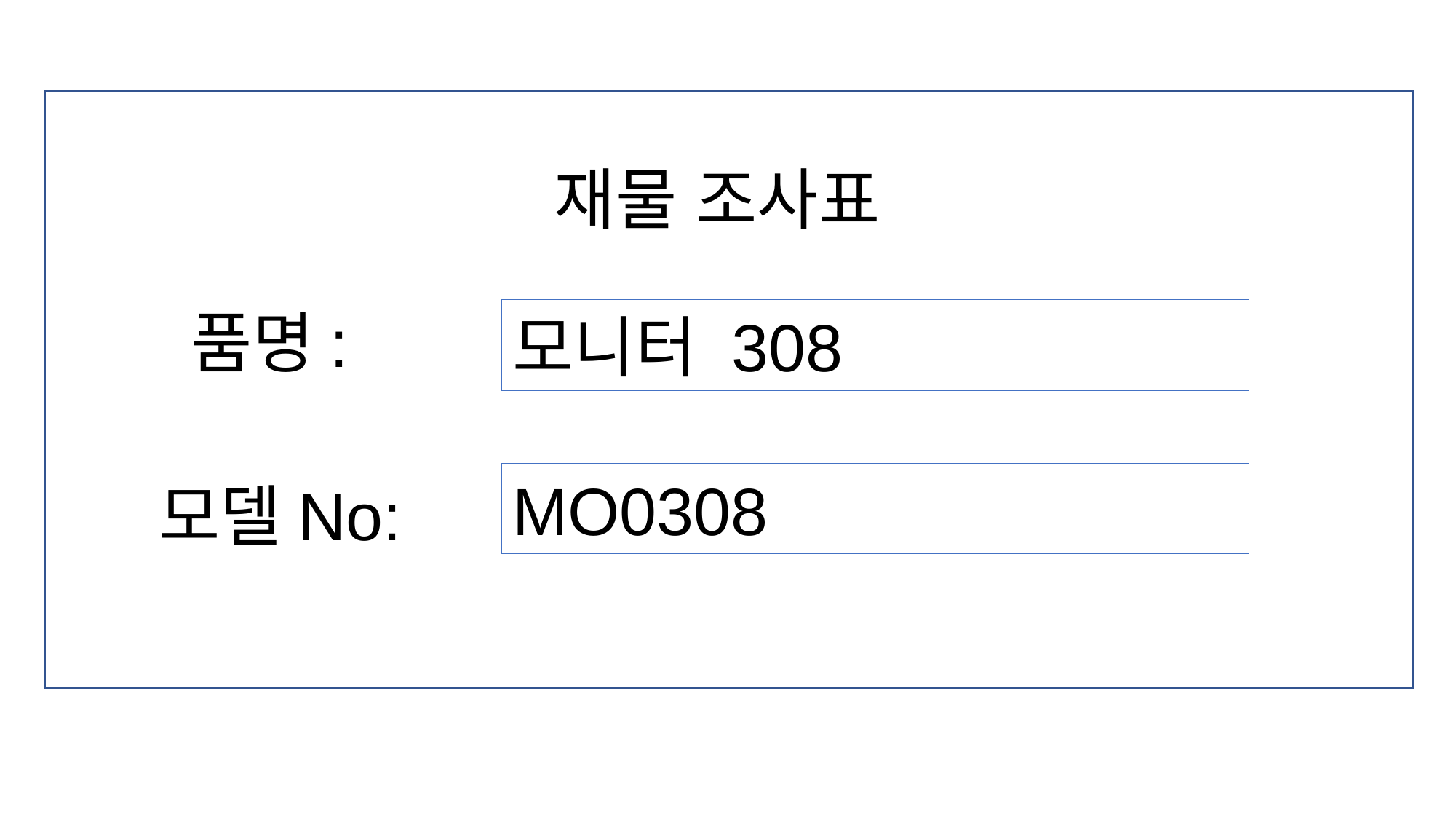

재물 조사표
품명:
모니터 308
MO0308
모델No: